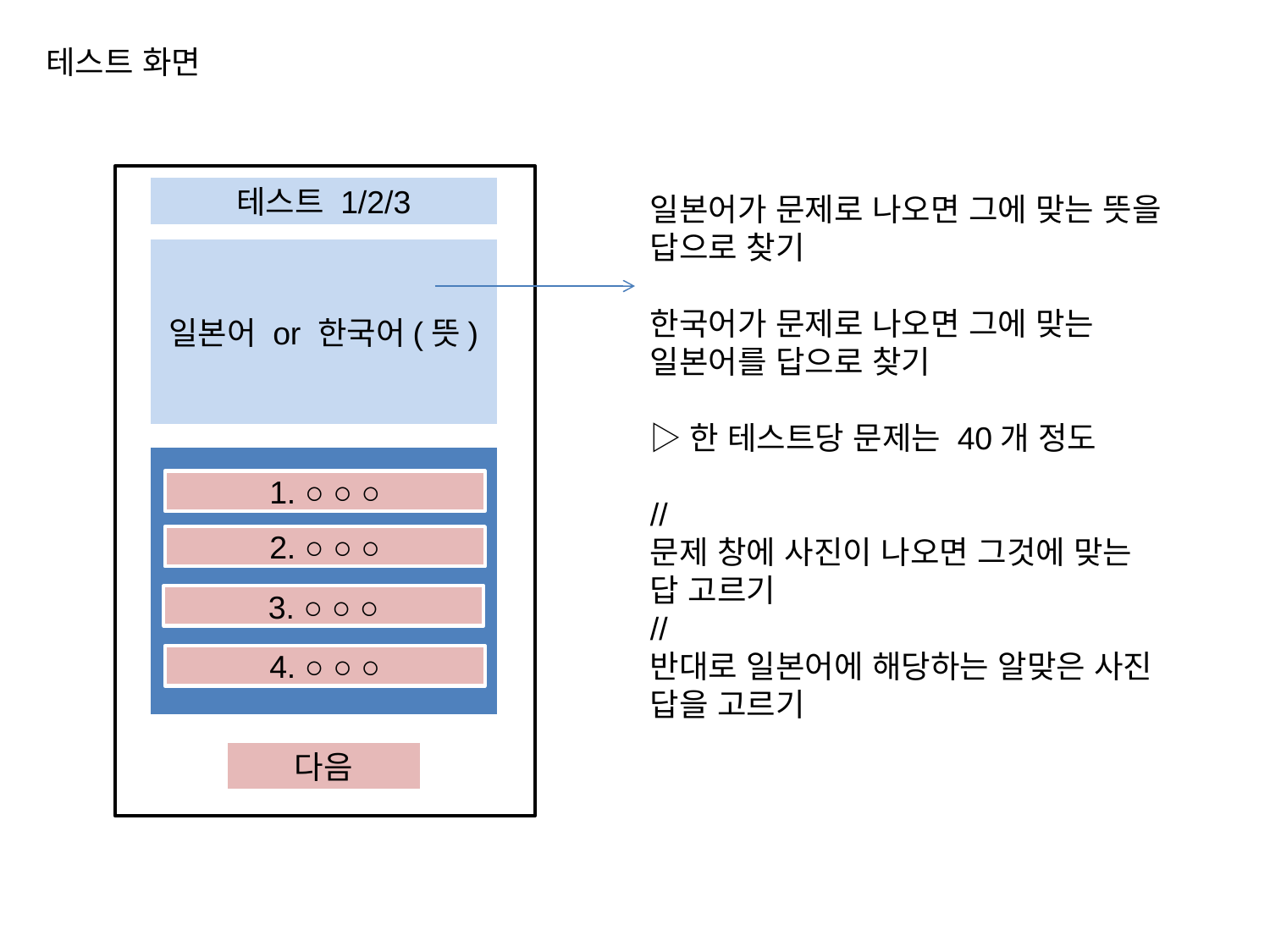

테스트 화면

테스트 1/2/3
일본어가 문제로 나오면 그에 맞는 뜻을 답으로 찾기

한국어가 문제로 나오면 그에 맞는 일본어를 답으로 찾기

▷한 테스트당 문제는 40개 정도

//
문제 창에 사진이 나오면 그것에 맞는 답 고르기
//
반대로 일본어에 해당하는 알맞은 사진 답을 고르기

일본어 or 한국어(뜻)

1. ○ ○ ○
2. ○ ○ ○
3. ○ ○ ○
4. ○ ○ ○
다음